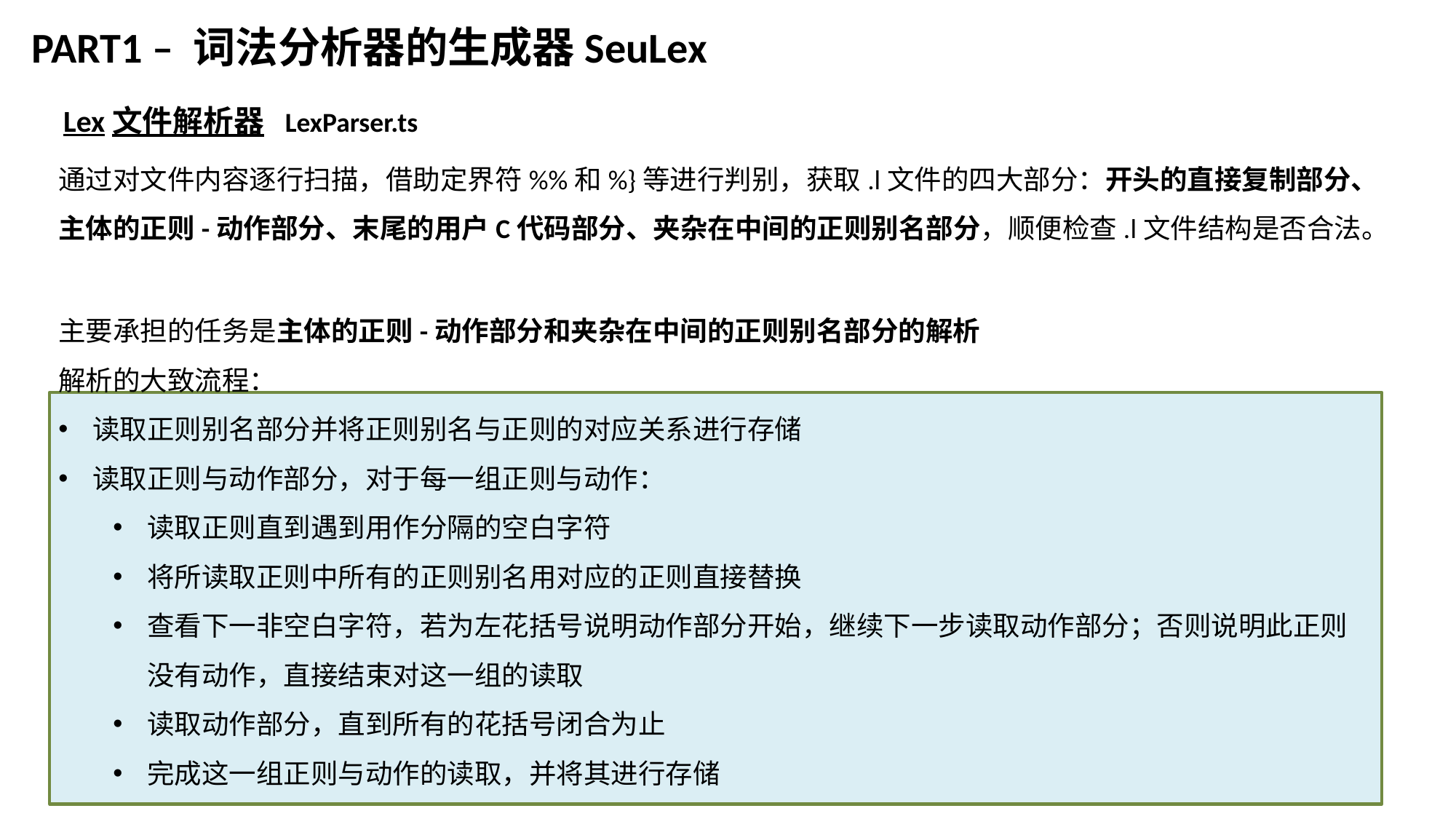

PART1 – 词法分析器的生成器SeuLex
Lex文件解析器  LexParser.ts
通过对文件内容逐行扫描，借助定界符%%和%}等进行判别，获取.l文件的四大部分：开头的直接复制部分、主体的正则-动作部分、末尾的用户C代码部分、夹杂在中间的正则别名部分，顺便检查.l文件结构是否合法。
主要承担的任务是主体的正则-动作部分和夹杂在中间的正则别名部分的解析
解析的大致流程：
读取正则别名部分并将正则别名与正则的对应关系进行存储
读取正则与动作部分，对于每一组正则与动作：
读取正则直到遇到用作分隔的空白字符
将所读取正则中所有的正则别名用对应的正则直接替换
查看下一非空白字符，若为左花括号说明动作部分开始，继续下一步读取动作部分；否则说明此正则没有动作，直接结束对这一组的读取
读取动作部分，直到所有的花括号闭合为止
完成这一组正则与动作的读取，并将其进行存储